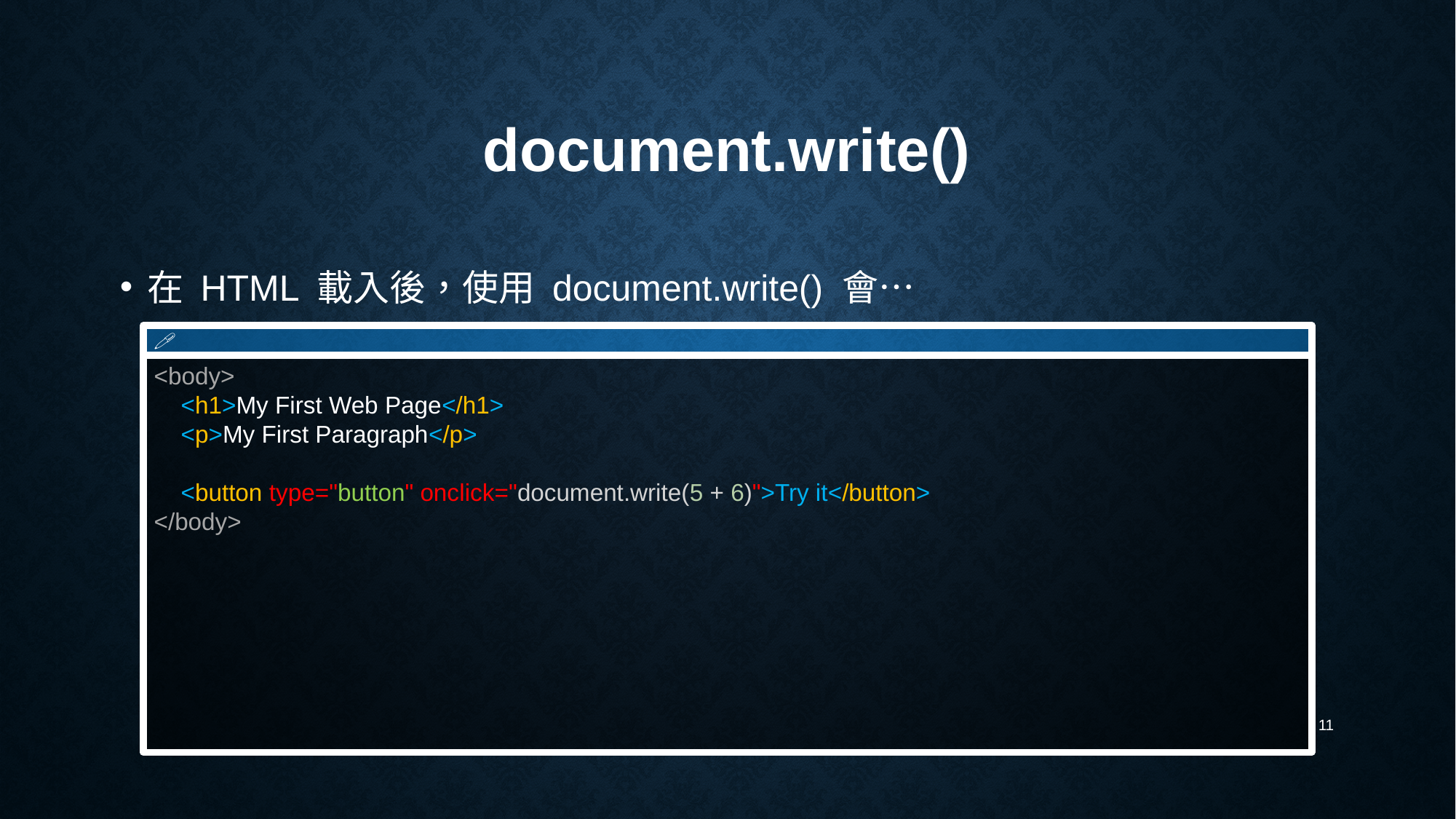

# document.write()
在 HTML 載入後，使用 document.write() 會…
🖊
<body>
    <h1>My First Web Page</h1>
    <p>My First Paragraph</p>

    <button type="button" onclick="document.write(5 + 6)">Try it</button>
</body>
11